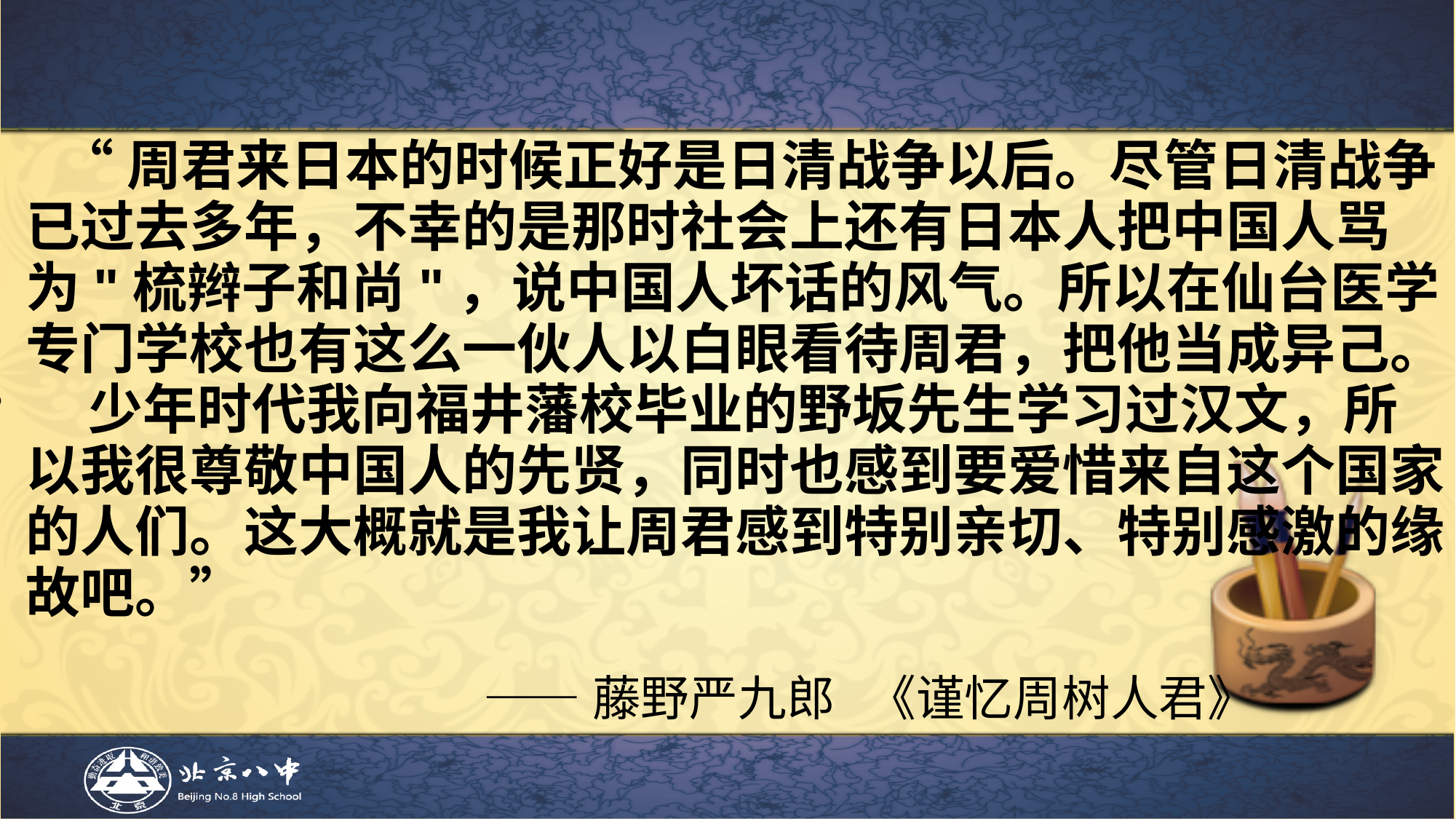

“周君来日本的时候正好是日清战争以后。尽管日清战争已过去多年，不幸的是那时社会上还有日本人把中国人骂为"梳辫子和尚"，说中国人坏话的风气。所以在仙台医学专门学校也有这么一伙人以白眼看待周君，把他当成异己。
    少年时代我向福井藩校毕业的野坂先生学习过汉文，所以我很尊敬中国人的先贤，同时也感到要爱惜来自这个国家的人们。这大概就是我让周君感到特别亲切、特别感激的缘故吧。”
——藤野严九郎   《谨忆周树人君》